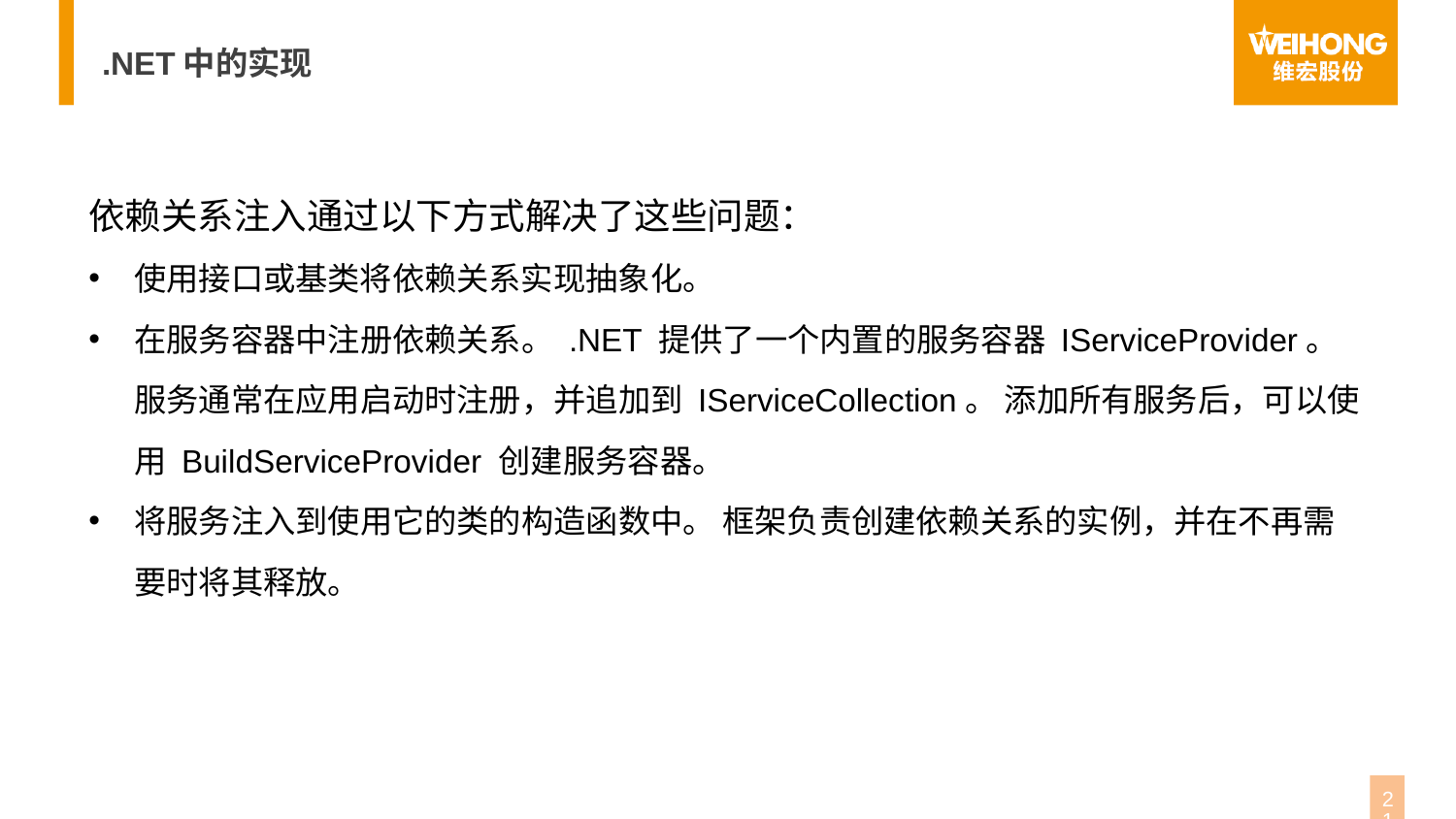

.NET中的实现

依赖关系注入通过以下方式解决了这些问题：
使用接口或基类将依赖关系实现抽象化。
在服务容器中注册依赖关系。 .NET 提供了一个内置的服务容器 IServiceProvider。 服务通常在应用启动时注册，并追加到 IServiceCollection。 添加所有服务后，可以使用 BuildServiceProvider 创建服务容器。
将服务注入到使用它的类的构造函数中。 框架负责创建依赖关系的实例，并在不再需要时将其释放。